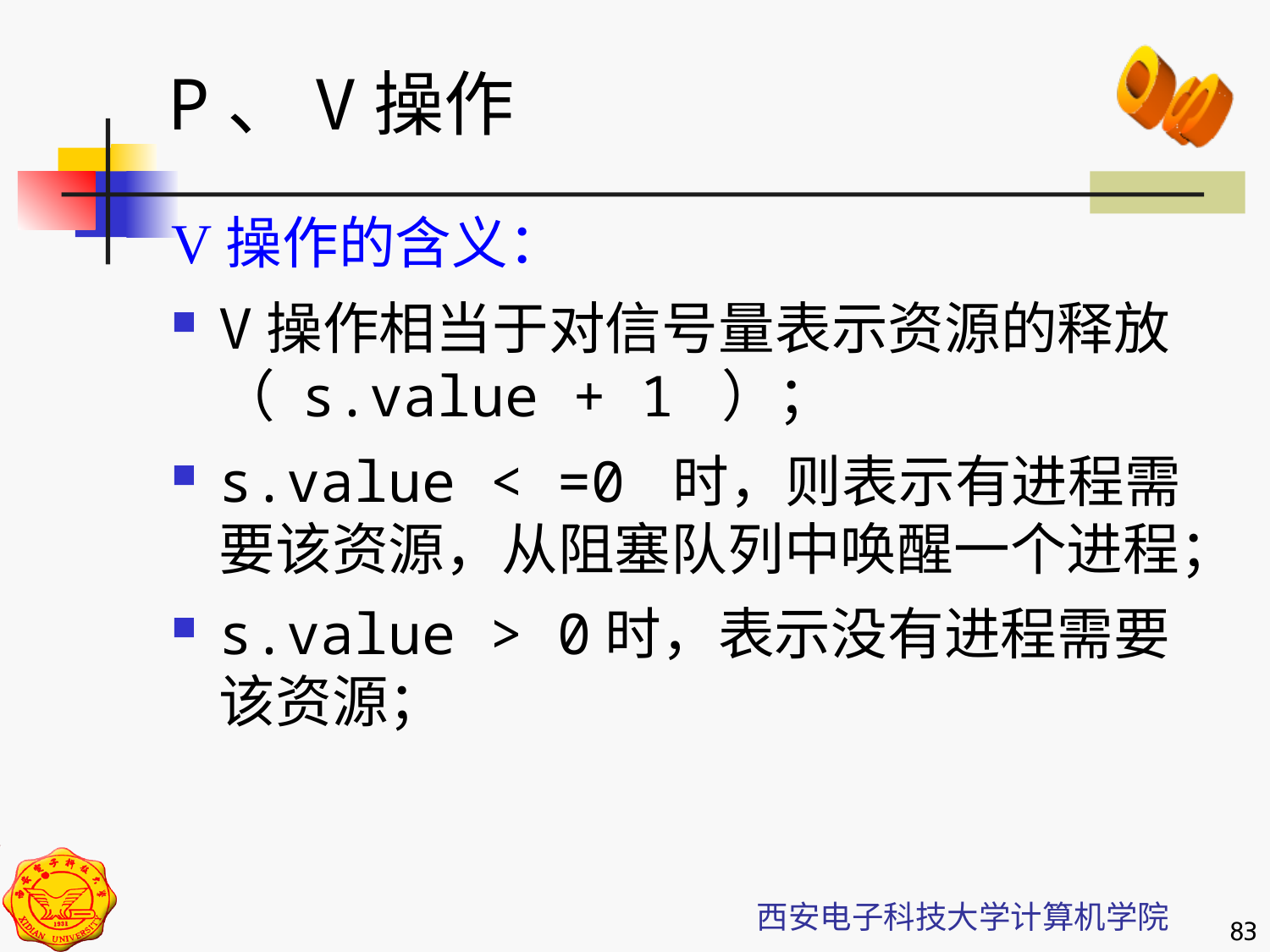

P、V操作
V操作的含义：
V操作相当于对信号量表示资源的释放（ s.value + 1 ）；
s.value < =0 时，则表示有进程需要该资源，从阻塞队列中唤醒一个进程；
s.value > 0时，表示没有进程需要该资源；

83